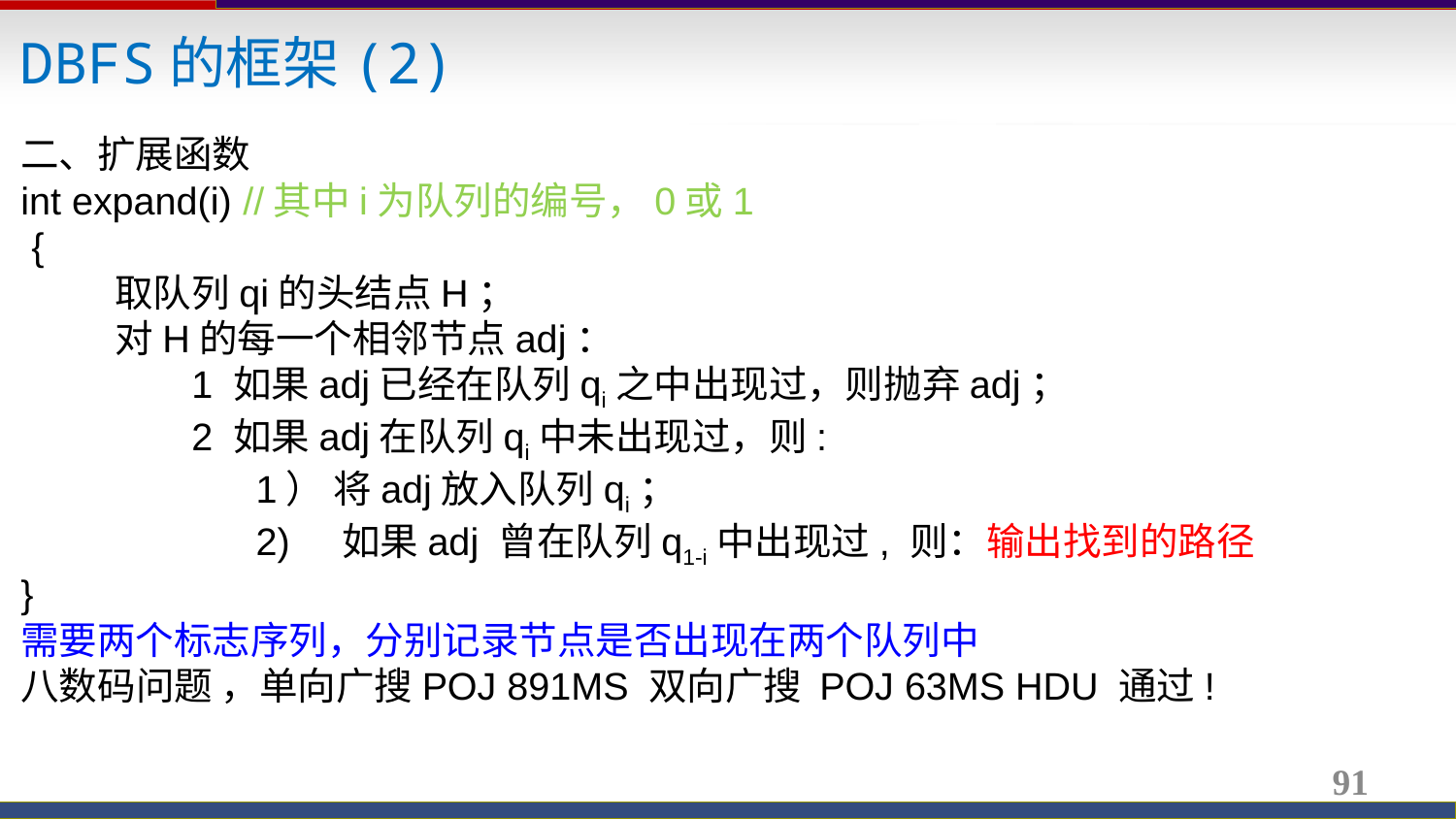

DBFS的框架(2)
二、扩展函数
int expand(i) //其中i为队列的编号，0或1
 {
          取队列qi的头结点H；
          对H的每一个相邻节点adj：
                1 如果adj已经在队列qi之中出现过，则抛弃adj；
                2 如果adj在队列qi中未出现过，则:
                      1） 将adj放入队列qi；
                      2)    如果adj 曾在队列q1-i中出现过, 则：输出找到的路径
}
需要两个标志序列，分别记录节点是否出现在两个队列中
八数码问题 ，单向广搜POJ 891MS 双向广搜 POJ 63MS HDU 通过!